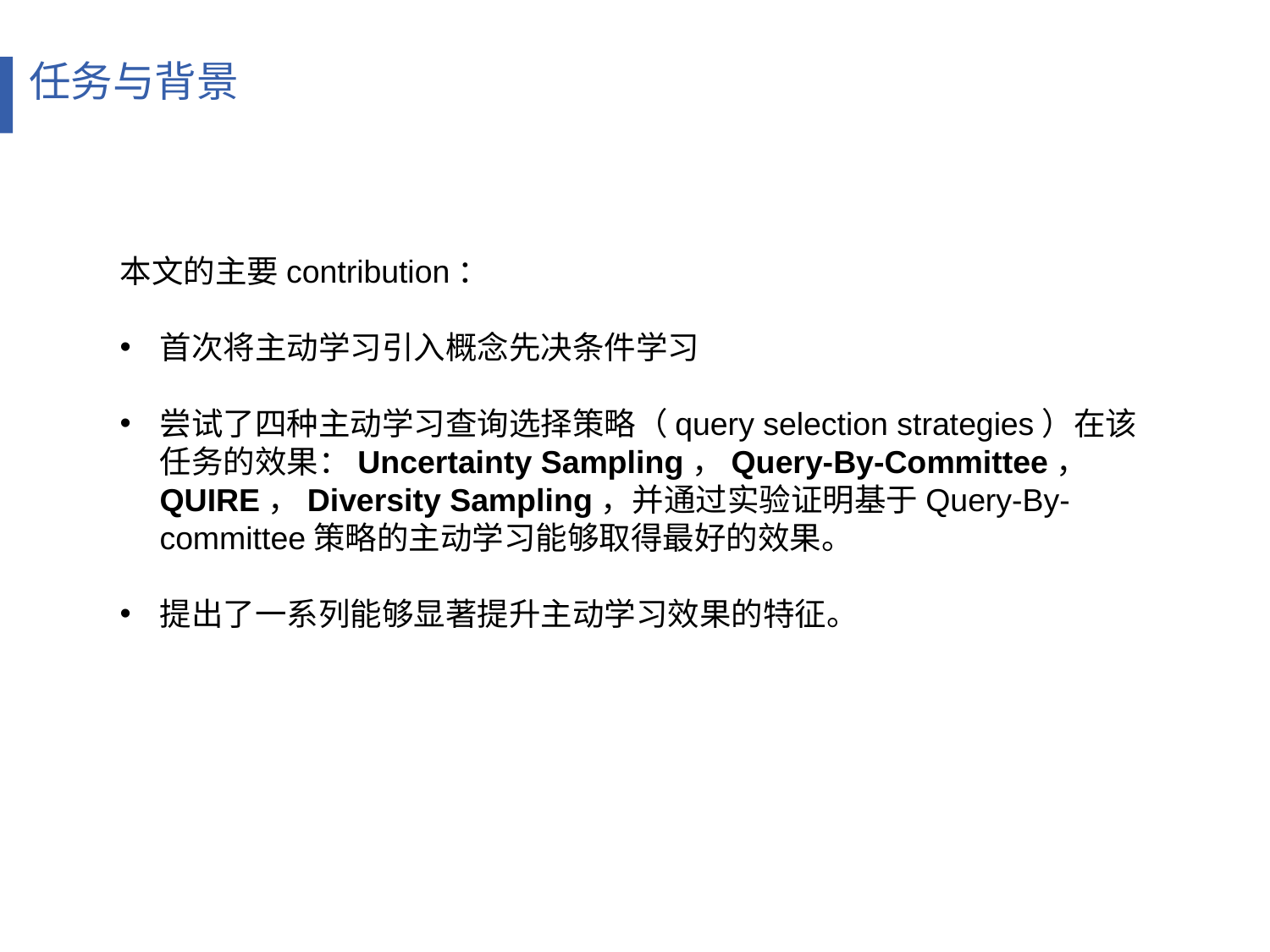

任务与背景

本文的主要contribution：

首次将主动学习引入概念先决条件学习

尝试了四种主动学习查询选择策略（query selection strategies）在该任务的效果：Uncertainty Sampling，Query-By-Committee， QUIRE，Diversity Sampling，并通过实验证明基于Query-By-committee策略的主动学习能够取得最好的效果。

提出了一系列能够显著提升主动学习效果的特征。